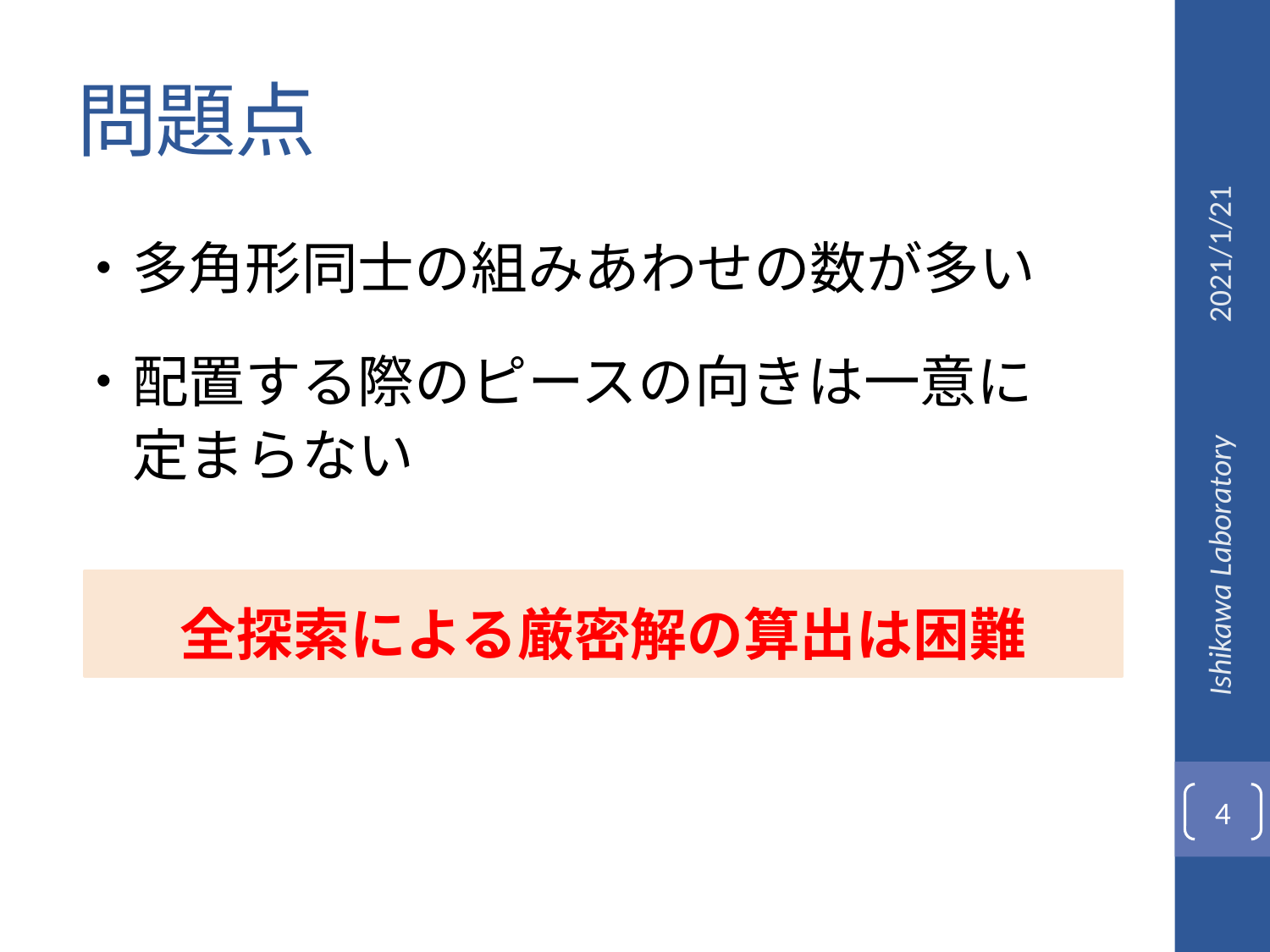

# 問題点
2021/1/21
・多角形同士の組みあわせの数が多い
・配置する際のピースの向きは一意に
　定まらない
Ishikawa Laboratory

全探索による厳密解の算出は困難
4